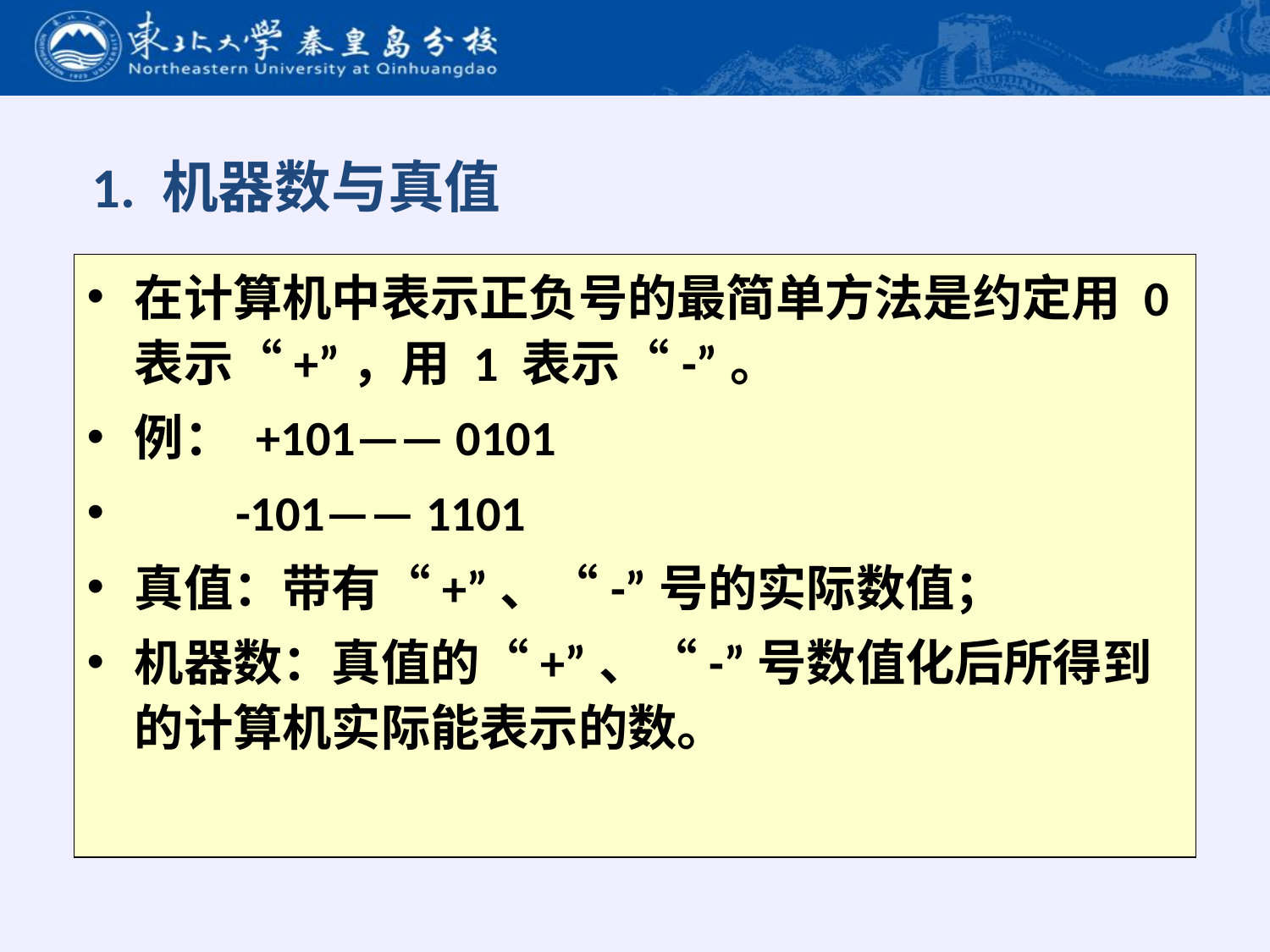

# 1. 机器数与真值
在计算机中表示正负号的最简单方法是约定用 0 表示“+”，用 1 表示“-”。
例： +101—— 0101
         -101—— 1101
真值：带有“+”、“-”号的实际数值；
机器数：真值的“+”、“-”号数值化后所得到的计算机实际能表示的数。